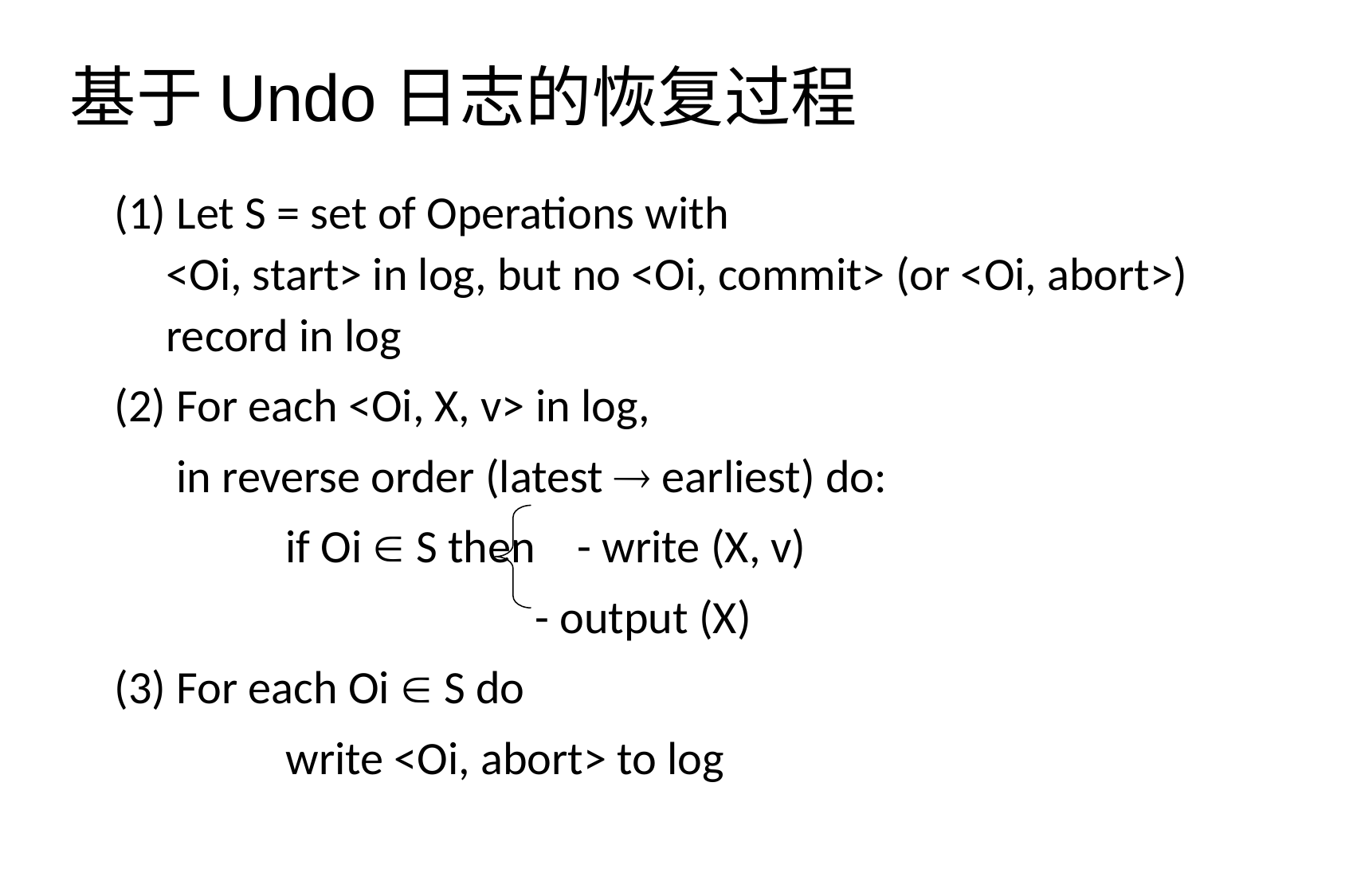

# 基于Undo日志的恢复过程
(1) Let S = set of Operations with
<Oi, start> in log, but no <Oi, commit> (or <Oi, abort>) record in log
(2) For each <Oi, X, v> in log,
	 in reverse order (latest → earliest) do:
		if Oi ∈ S then    - write (X, v)
				 - output (X)
(3) For each Oi ∈ S do
		write <Oi, abort> to log